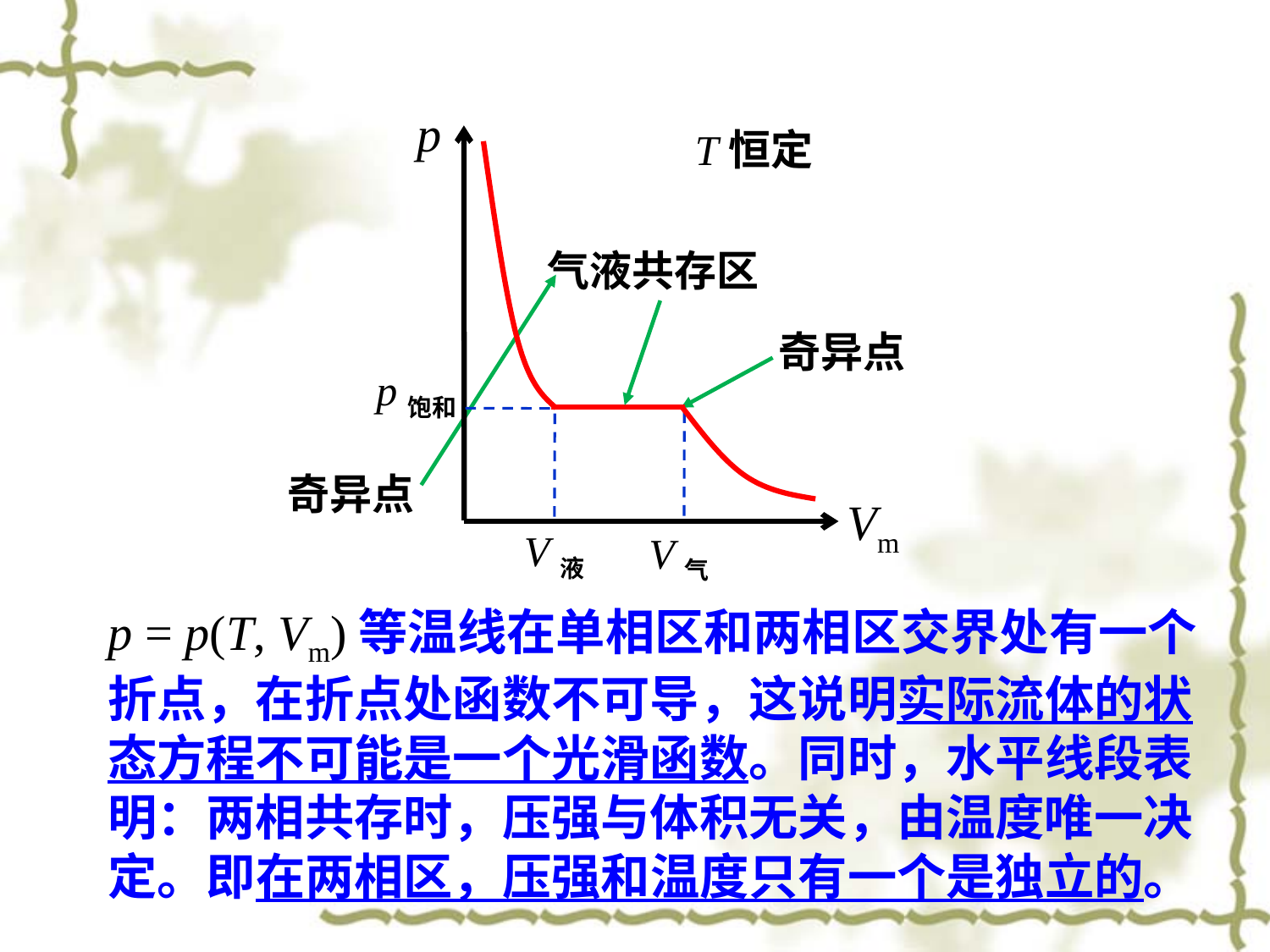

p
T恒定
Vm
V液
气液共存区
V气

p饱和
奇异点
奇异点
p = p(T, Vm)等温线在单相区和两相区交界处有一个折点，在折点处函数不可导，这说明实际流体的状态方程不可能是一个光滑函数。同时，水平线段表明：两相共存时，压强与体积无关，由温度唯一决定。即在两相区，压强和温度只有一个是独立的。